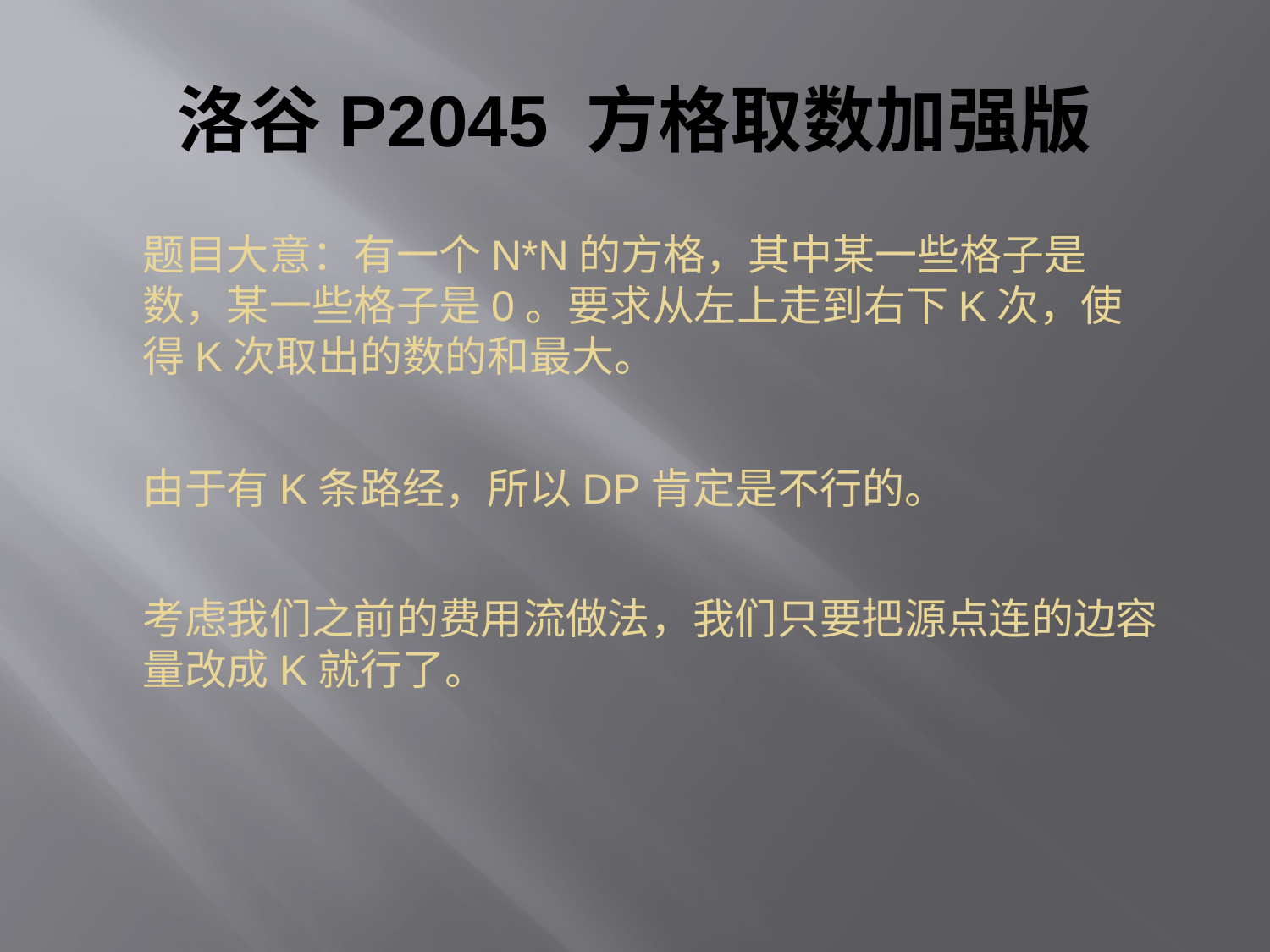

# 洛谷P2045 方格取数加强版
题目大意：有一个N*N的方格，其中某一些格子是数，某一些格子是0。要求从左上走到右下K次，使得K次取出的数的和最大。
由于有K条路经，所以DP肯定是不行的。
考虑我们之前的费用流做法，我们只要把源点连的边容量改成K就行了。